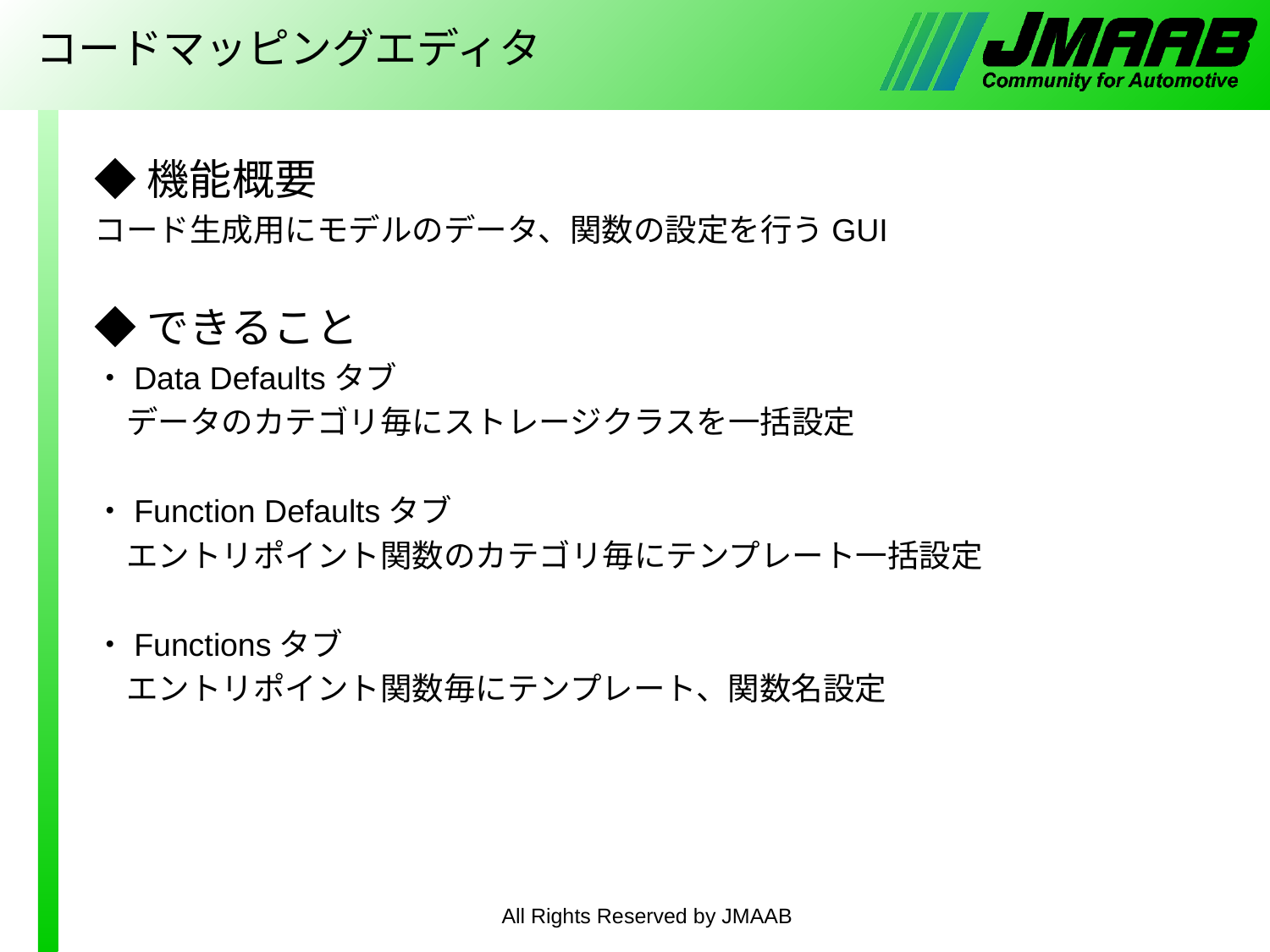

# コードマッピングエディタ
◆機能概要
コード生成用にモデルのデータ、関数の設定を行うGUI

◆できること
・Data Defaultsタブ
　データのカテゴリ毎にストレージクラスを一括設定

・Function Defaultsタブ
　エントリポイント関数のカテゴリ毎にテンプレート一括設定

・Functionsタブ
　エントリポイント関数毎にテンプレート、関数名設定